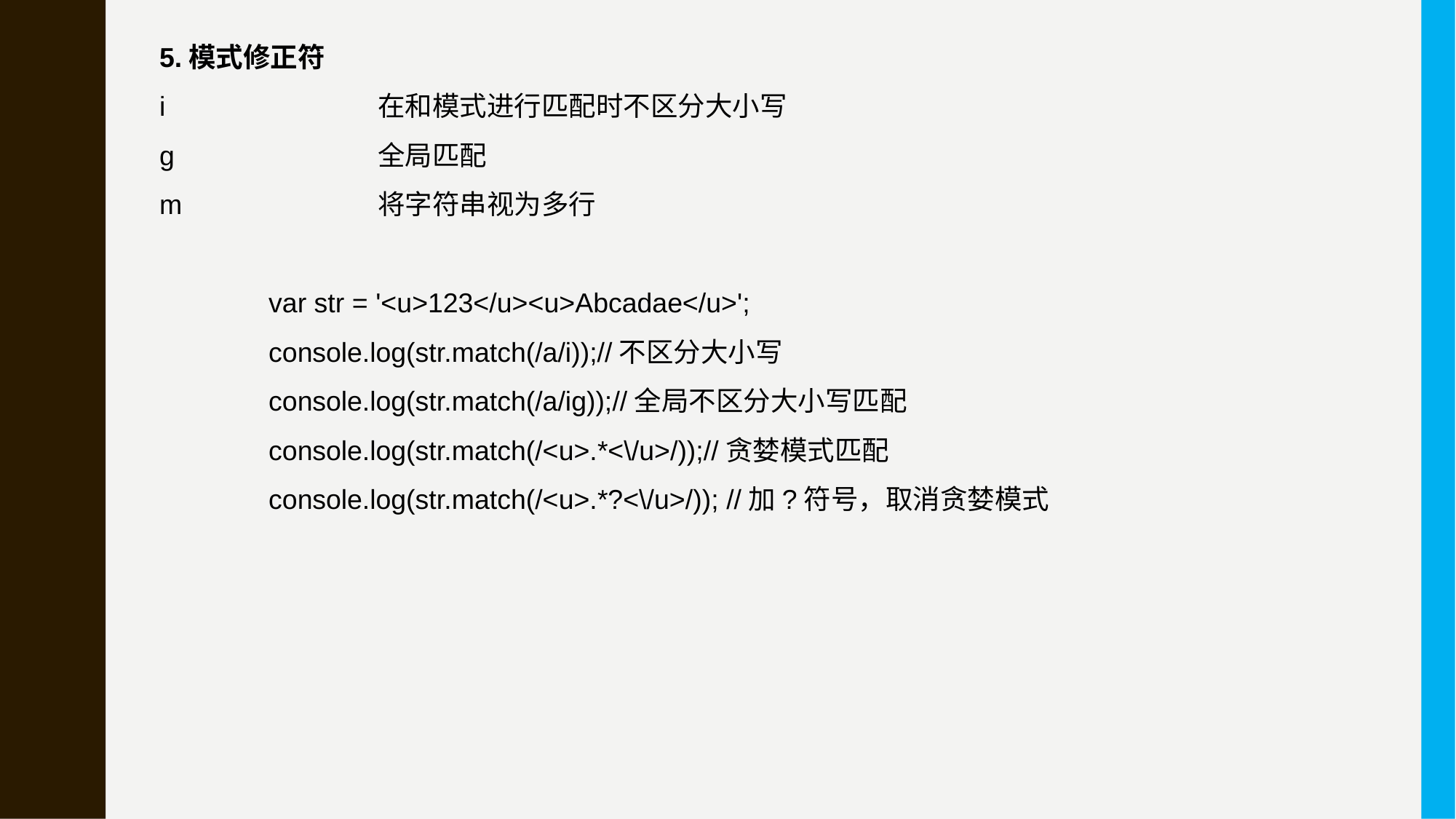

5.模式修正符
i		在和模式进行匹配时不区分大小写
g		全局匹配
m		将字符串视为多行

	var str = '<u>123</u><u>Abcadae</u>';
	console.log(str.match(/a/i));//不区分大小写
	console.log(str.match(/a/ig));//全局不区分大小写匹配
	console.log(str.match(/<u>.*<\/u>/));//贪婪模式匹配
	console.log(str.match(/<u>.*?<\/u>/)); //加?符号，取消贪婪模式